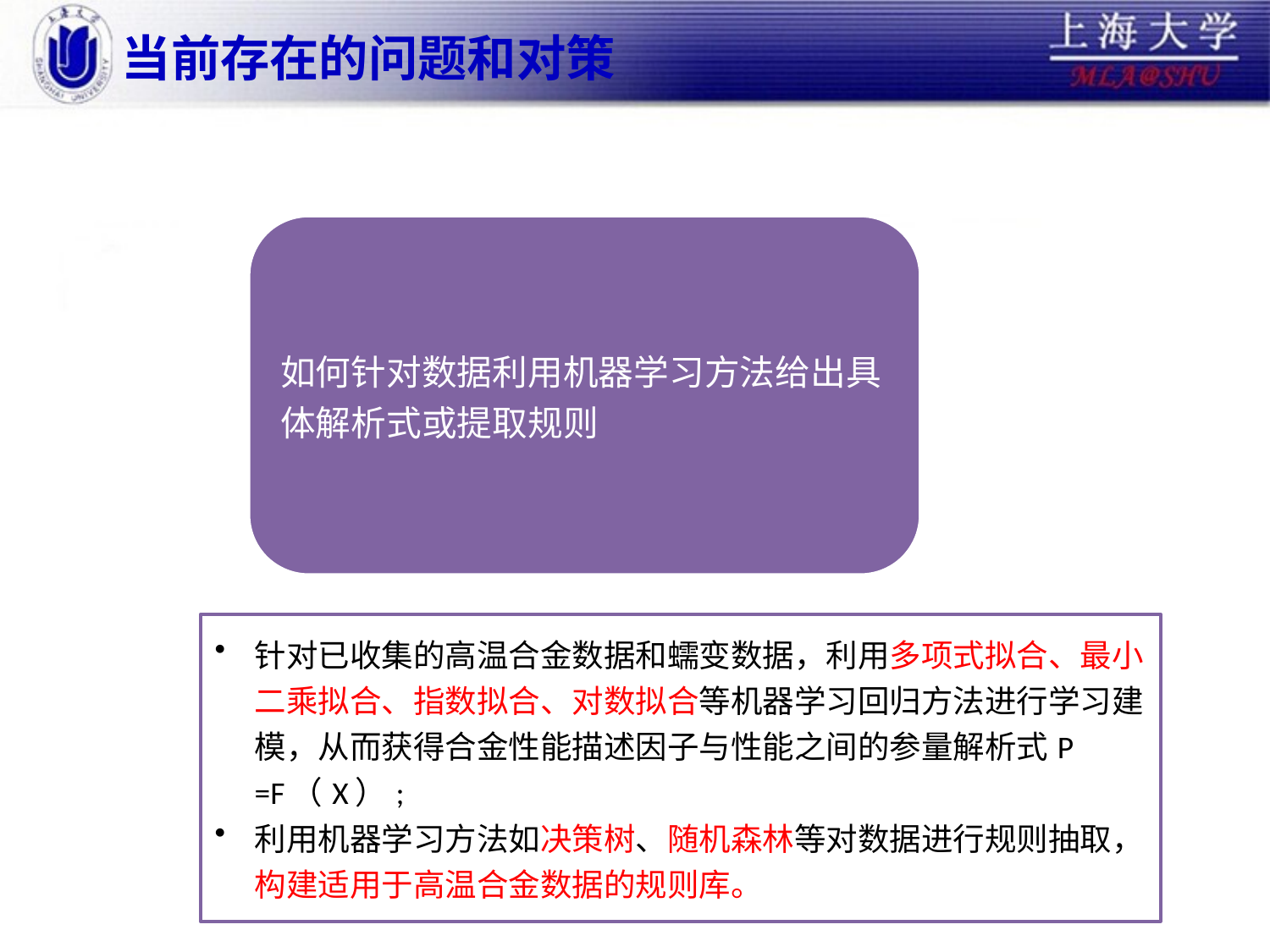

# 当前存在的问题和对策
如何针对数据利用机器学习方法给出具体解析式或提取规则
针对已收集的高温合金数据和蠕变数据，利用多项式拟合、最小二乘拟合、指数拟合、对数拟合等机器学习回归方法进行学习建模，从而获得合金性能描述因子与性能之间的参量解析式P =F（X）;
利用机器学习方法如决策树、随机森林等对数据进行规则抽取，构建适用于高温合金数据的规则库。